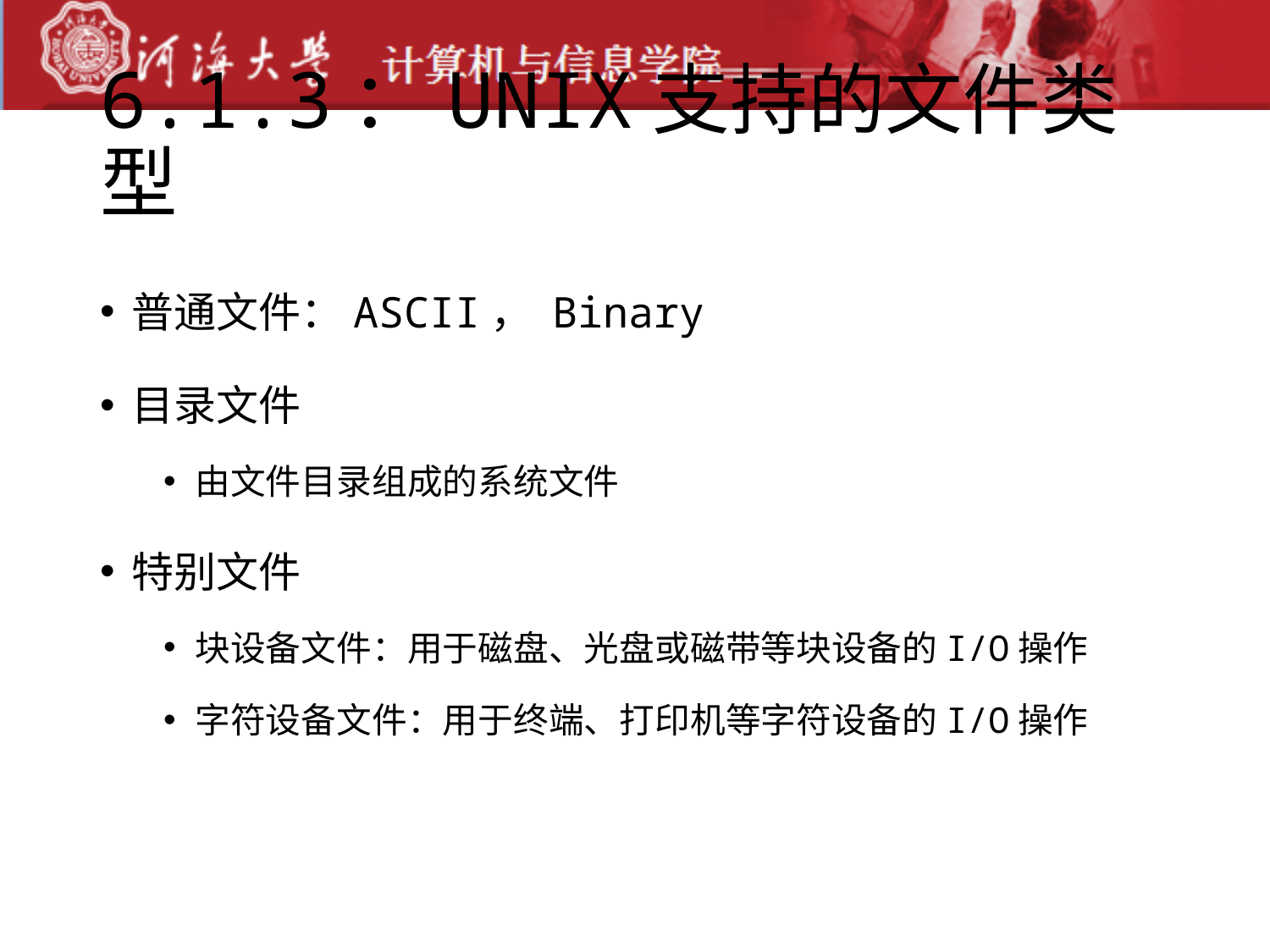

# 6.1.3：UNIX支持的文件类型
普通文件：ASCII， Binary
目录文件
由文件目录组成的系统文件
特别文件
块设备文件：用于磁盘、光盘或磁带等块设备的I/O操作
字符设备文件：用于终端、打印机等字符设备的I/O操作